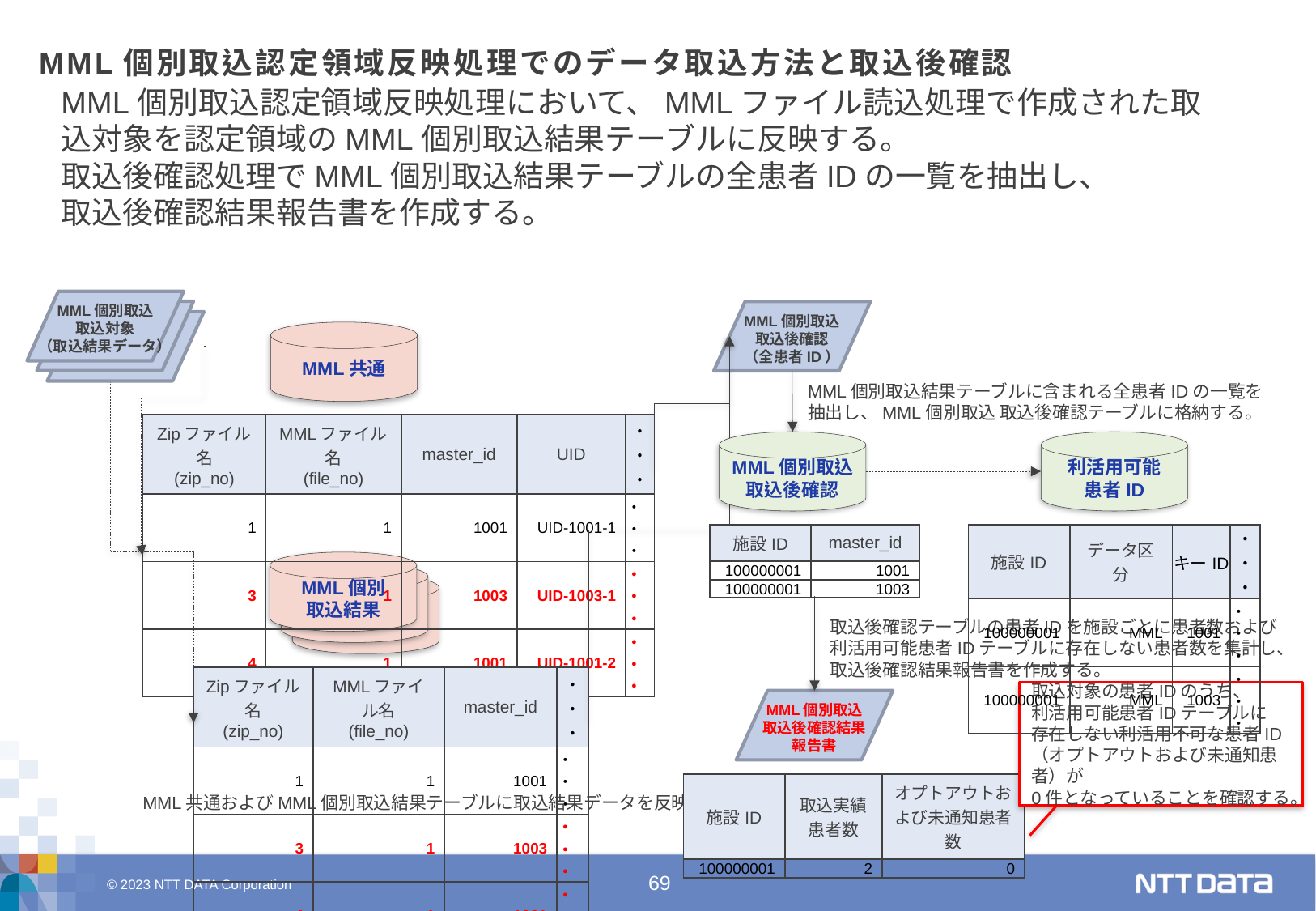

# MML個別取込認定領域反映処理でのデータ取込方法と取込後確認
MML個別取込認定領域反映処理において、MMLファイル読込処理で作成された取込対象を認定領域のMML個別取込結果テーブルに反映する。
取込後確認処理でMML個別取込結果テーブルの全患者IDの一覧を抽出し、
取込後確認結果報告書を作成する。
MML個別取込
取込対象
（取込結果データ）

MML個別取込
取込後確認
（全患者ID）
MML共通
MML個別取込結果テーブルに含まれる全患者IDの一覧を
抽出し、MML個別取込 取込後確認テーブルに格納する。
| Zipファイル名 (zip\_no) | MMLファイル名 (file\_no) | master\_id | UID | ・・・ |
| --- | --- | --- | --- | --- |
| 1 | 1 | 1001 | UID-1001-1 | ・・・ |
| 3 | 1 | 1003 | UID-1003-1 | ・・・ |
| 4 | 1 | 1001 | UID-1001-2 | ・・・ |
MML個別取込
取込後確認
利活用可能
患者ID
| 施設ID | master\_id |
| --- | --- |
| 100000001 | 1001 |
| 100000001 | 1003 |
| 施設ID | データ区分 | キーID | ・・・ |
| --- | --- | --- | --- |
| 100000001 | MML | 1001 | ・・・ |
| 100000001 | MML | 1003 | ・・・ |
MML個別
取込結果

取込後確認テーブルの患者IDを施設ごとに患者数および
利活用可能患者IDテーブルに存在しない患者数を集計し、
取込後確認結果報告書を作成する。
| Zipファイル名 (zip\_no) | MMLファイル名 (file\_no) | master\_id | ・・・ |
| --- | --- | --- | --- |
| 1 | 1 | 1001 | ・・・ |
| 3 | 1 | 1003 | ・・・ |
| 4 | 1 | 1001 | ・・・ |
取込対象の患者IDのうち、
利活用可能患者IDテーブルに
存在しない利活用不可な患者ID
（オプトアウトおよび未通知患者）が
0件となっていることを確認する。
MML個別取込
取込後確認結果
報告書
| 施設ID | 取込実績 患者数 | オプトアウトおよび未通知患者数 |
| --- | --- | --- |
| 100000001 | 2 | 0 |
MML共通およびMML個別取込結果テーブルに取込結果データを反映する。